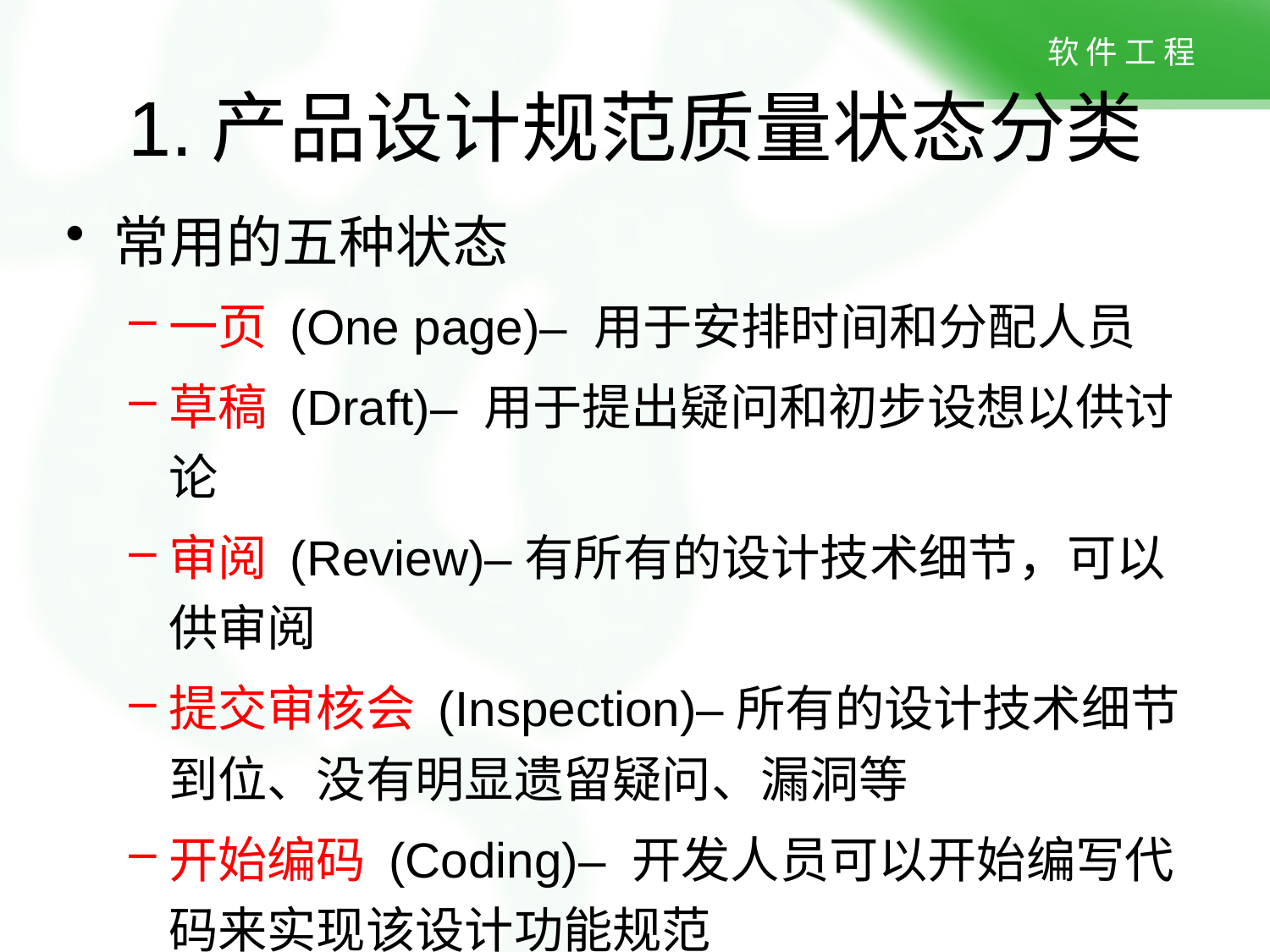

# 1.产品设计规范质量状态分类
常用的五种状态
一页 (One page)– 用于安排时间和分配人员
草稿 (Draft)– 用于提出疑问和初步设想以供讨论
审阅 (Review)–有所有的设计技术细节，可以供审阅
提交审核会 (Inspection)–所有的设计技术细节到位、没有明显遗留疑问、漏洞等
开始编码 (Coding)– 开发人员可以开始编写代码来实现该设计功能规范